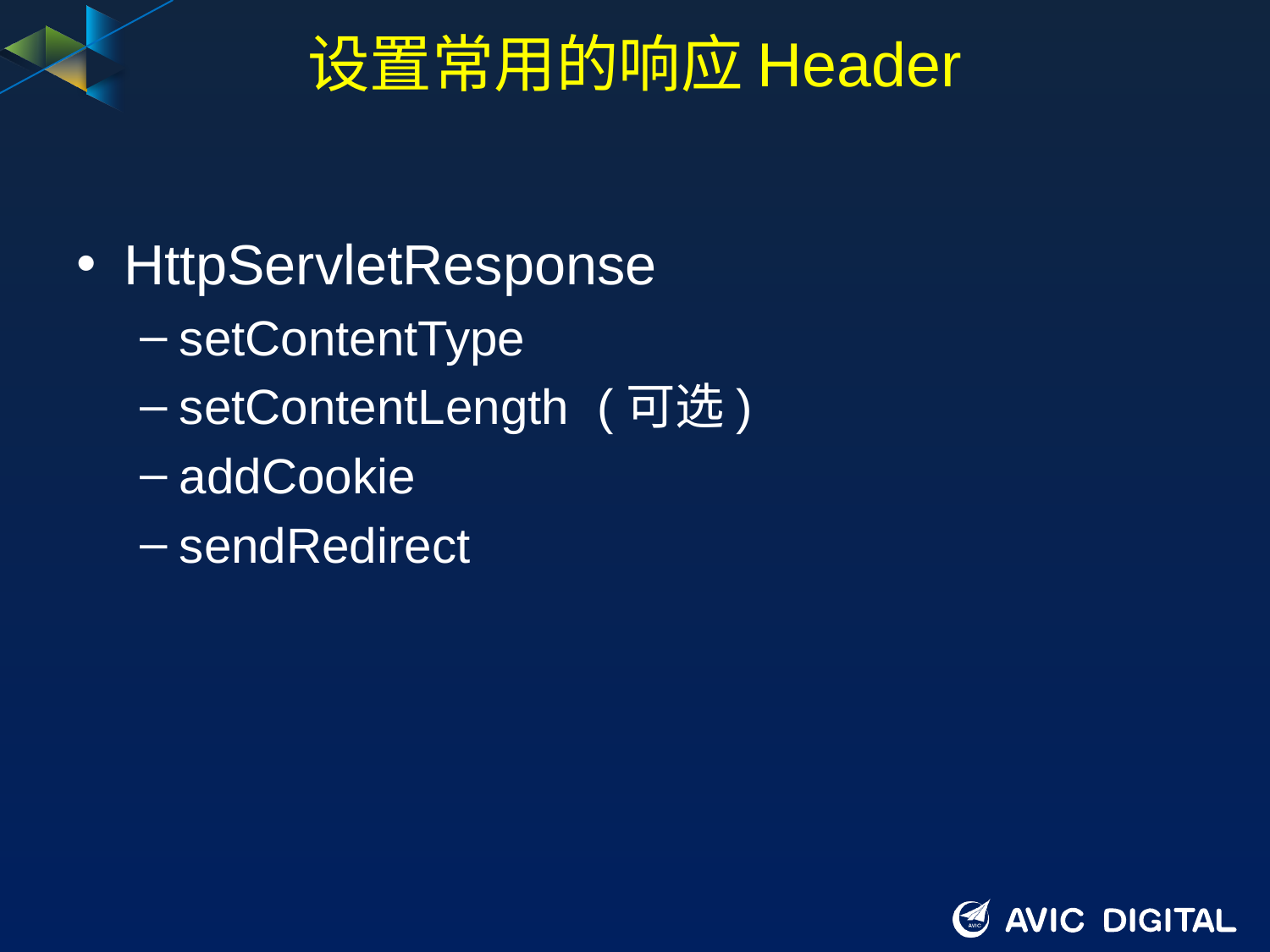

# 设置常用的响应Header
HttpServletResponse
setContentType
setContentLength  (可选)
addCookie
sendRedirect